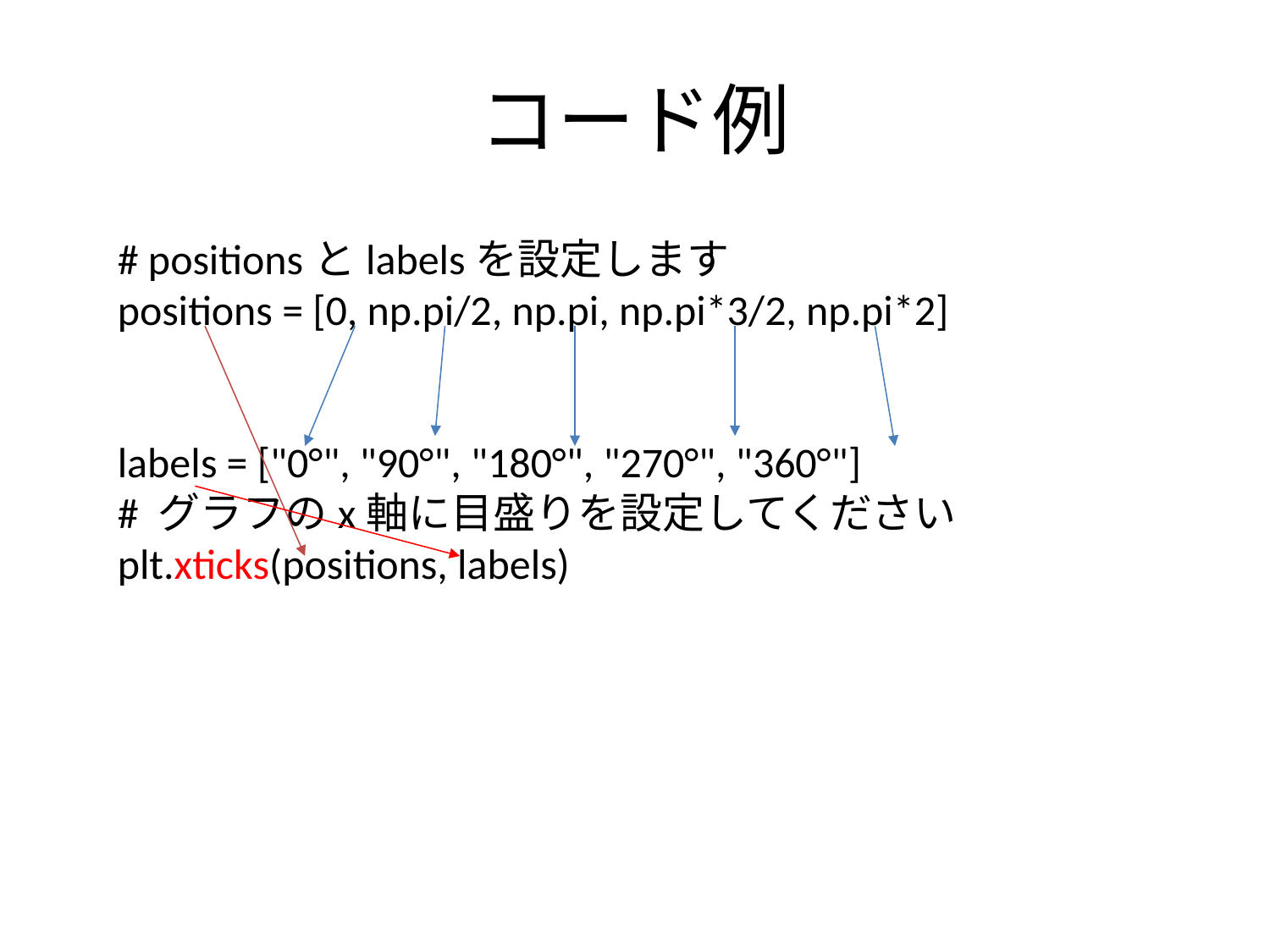

# コード例
# positionsとlabelsを設定します
positions = [0, np.pi/2, np.pi, np.pi*3/2, np.pi*2]

labels = ["0°", "90°", "180°", "270°", "360°"]
# グラフのx軸に目盛りを設定してください
plt.xticks(positions, labels)